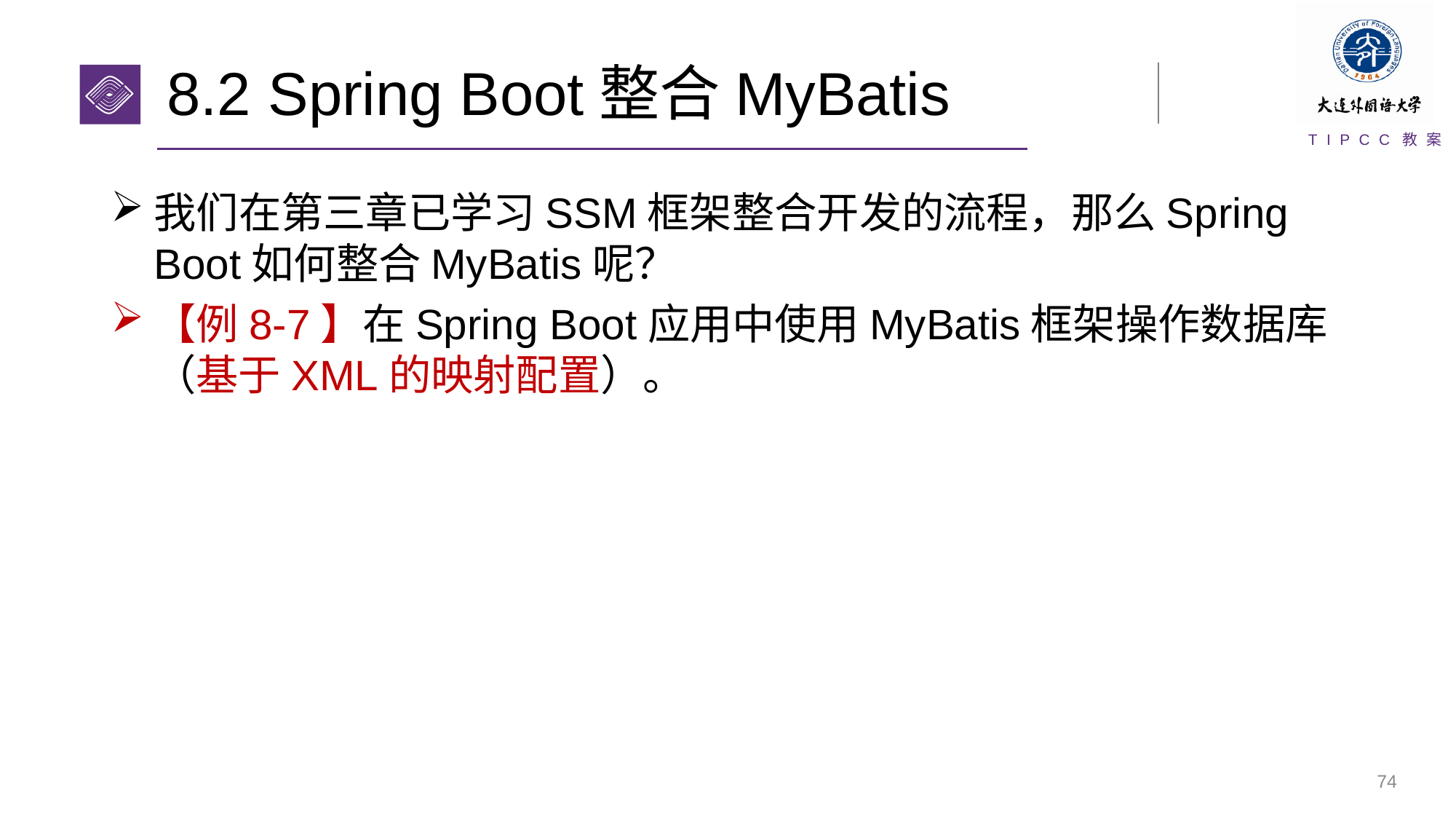

# 8.2 Spring Boot整合MyBatis
我们在第三章已学习SSM框架整合开发的流程，那么Spring Boot如何整合MyBatis呢？
【例8-7】在Spring Boot应用中使用MyBatis框架操作数据库（基于XML的映射配置）。
74